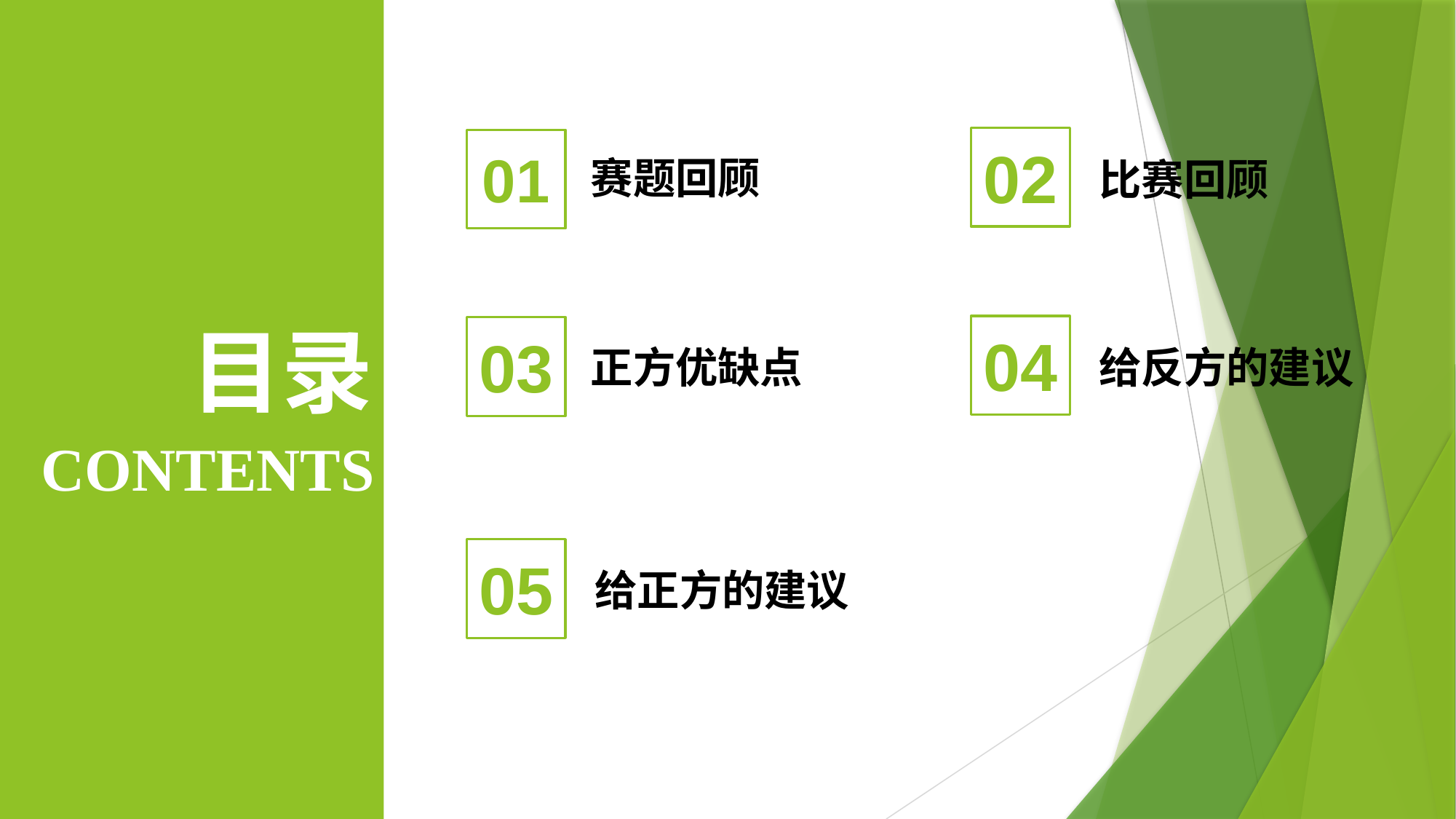

02
比赛回顾

01
赛题回顾
目录

04
给反方的建议

03
正方优缺点
CONTENTS

05
给正方的建议